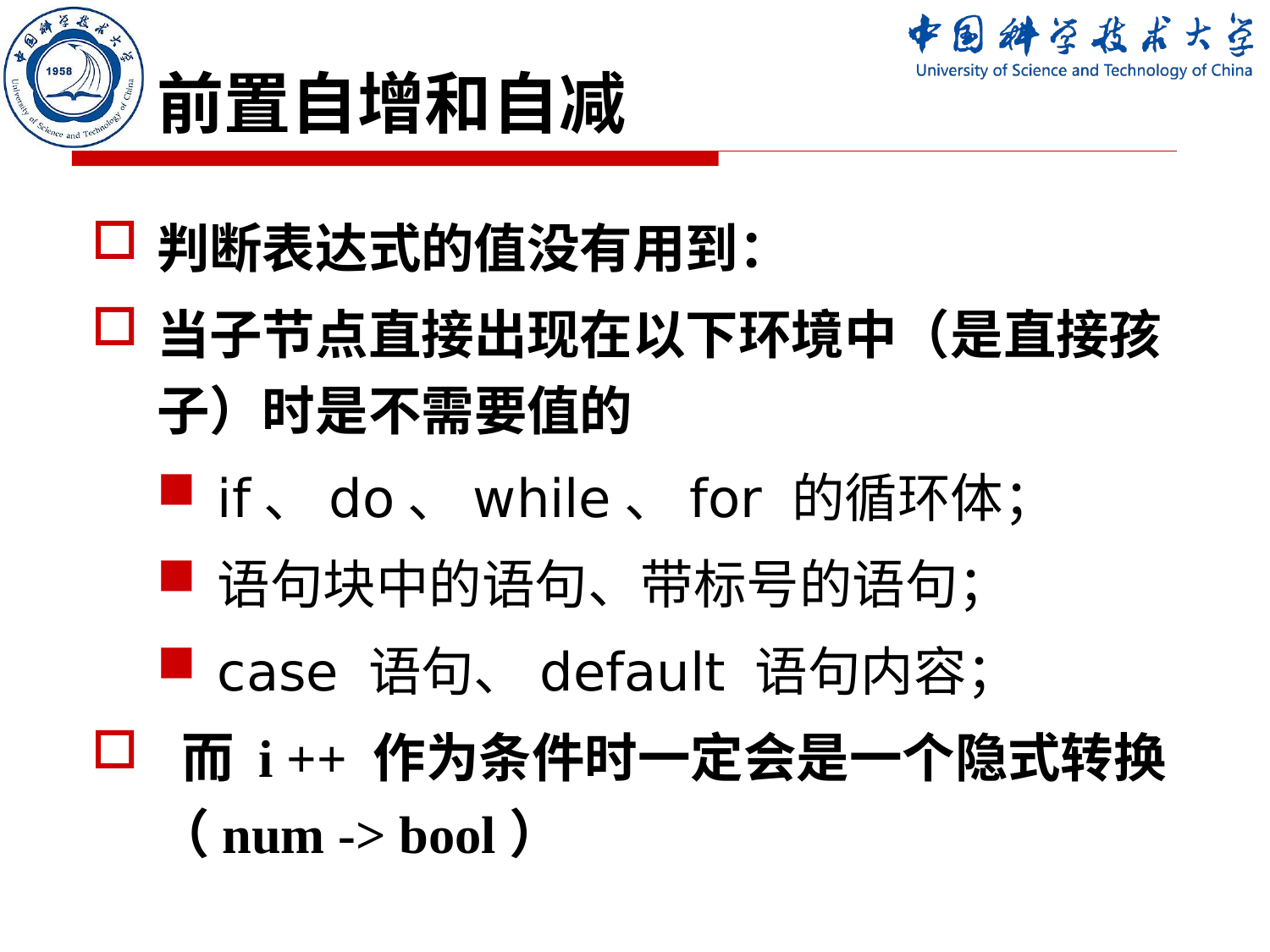

# 前置自增和自减
判断表达式的值没有用到：
当子节点直接出现在以下环境中（是直接孩子）时是不需要值的
if、do、while、for 的循环体；
语句块中的语句、带标号的语句；
case 语句、default 语句内容；
 而 i ++ 作为条件时一定会是一个隐式转换（num -> bool）

38